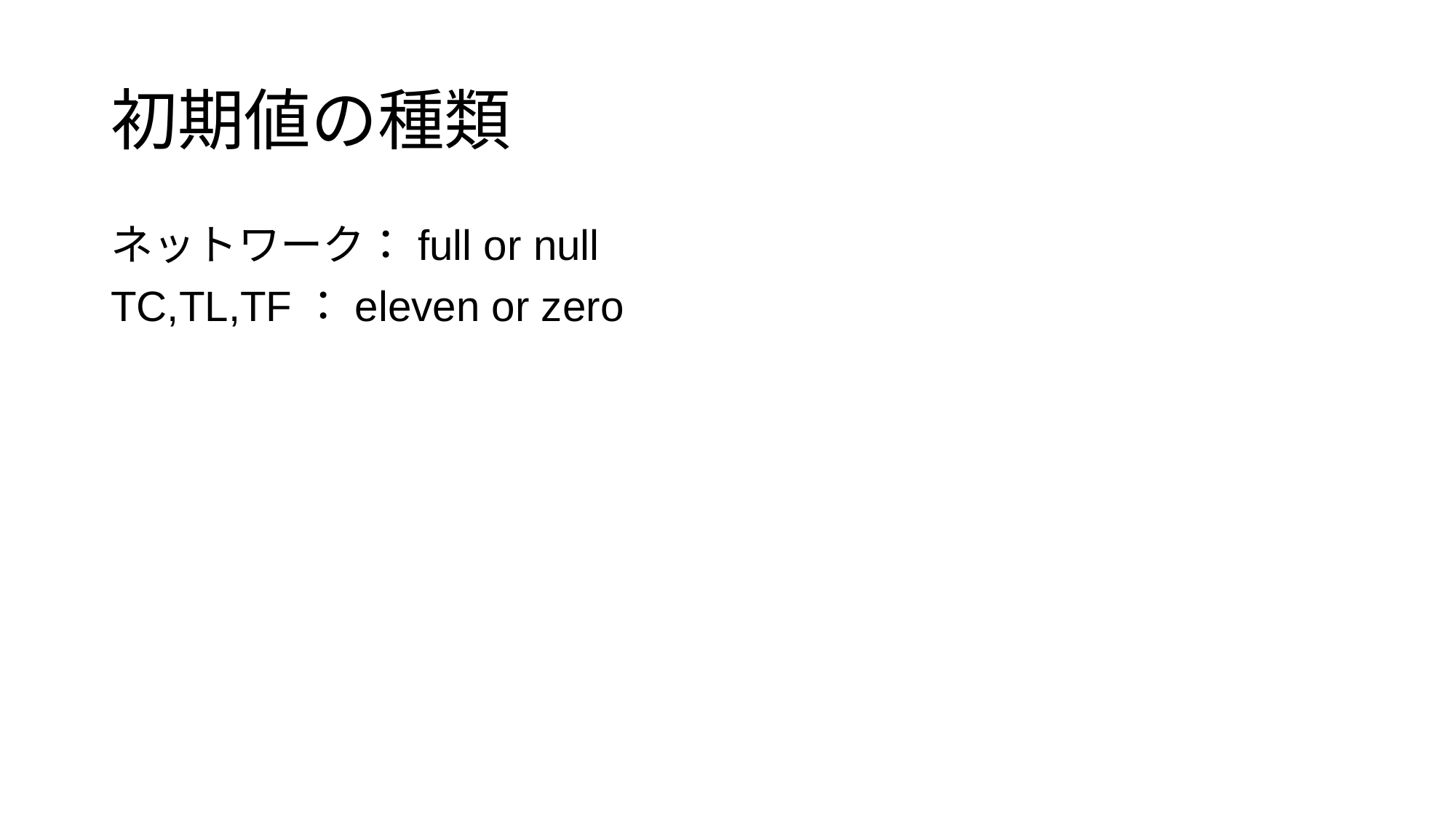

# 初期値の種類
ネットワーク：full or null
TC,TL,TF：eleven or zero